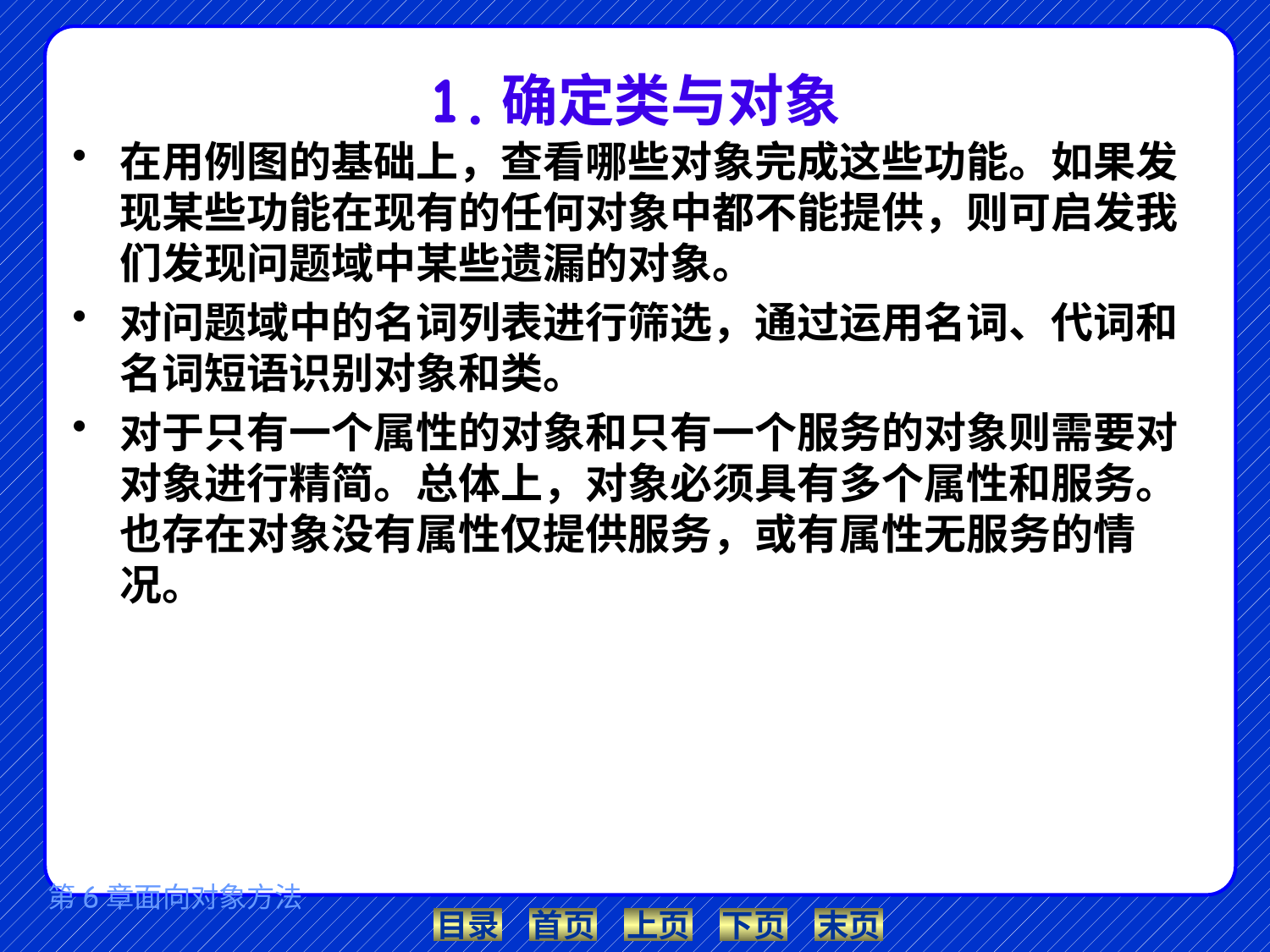

# 1.确定类与对象
在用例图的基础上，查看哪些对象完成这些功能。如果发现某些功能在现有的任何对象中都不能提供，则可启发我们发现问题域中某些遗漏的对象。
对问题域中的名词列表进行筛选，通过运用名词、代词和名词短语识别对象和类。
对于只有一个属性的对象和只有一个服务的对象则需要对对象进行精简。总体上，对象必须具有多个属性和服务。也存在对象没有属性仅提供服务，或有属性无服务的情况。
第6章面向对象方法